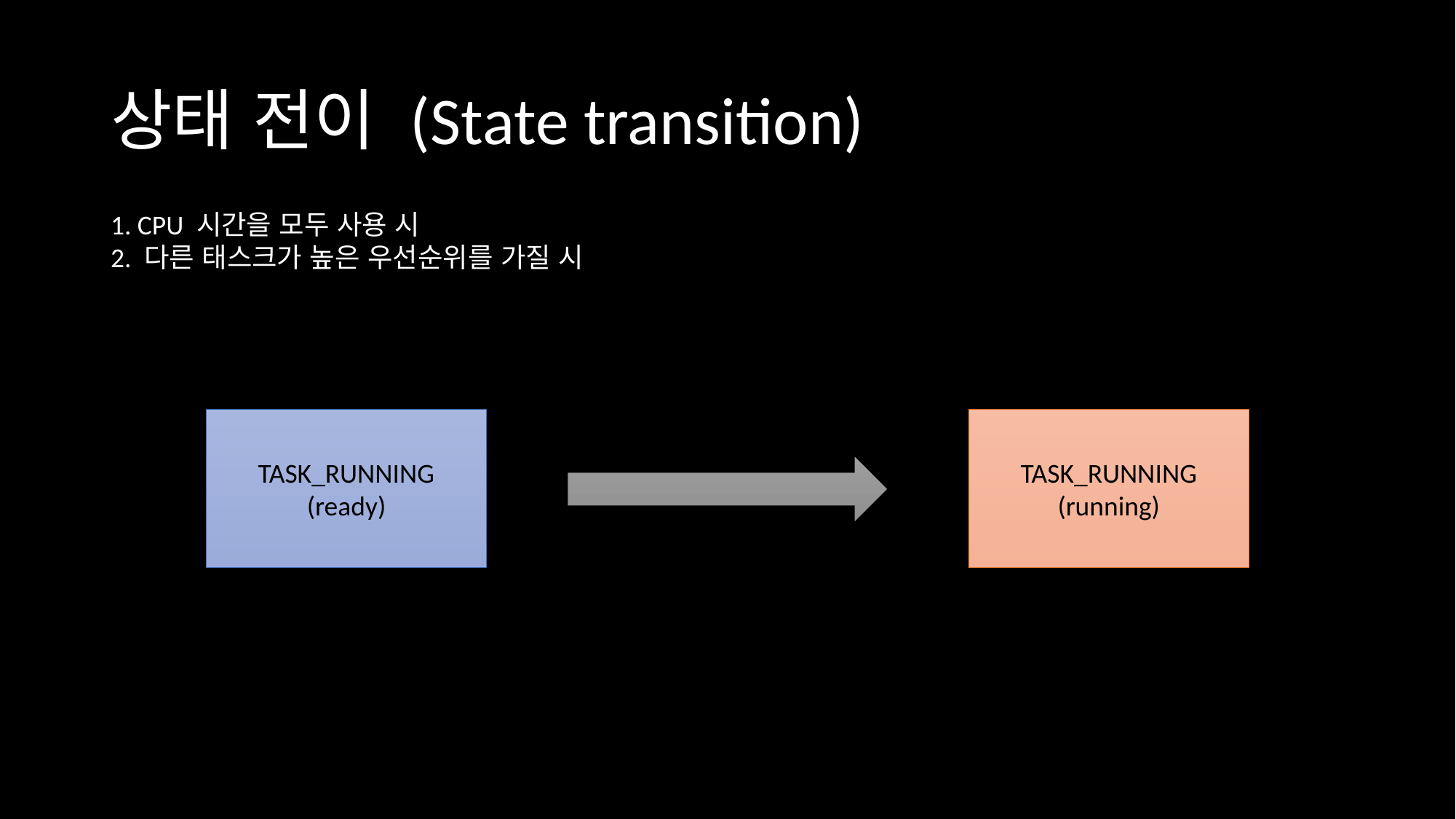

# 상태 전이 (State transition)
1. CPU 시간을 모두 사용 시
2. 다른 태스크가 높은 우선순위를 가질 시
TASK_RUNNING
(ready)
TASK_RUNNING
(running)